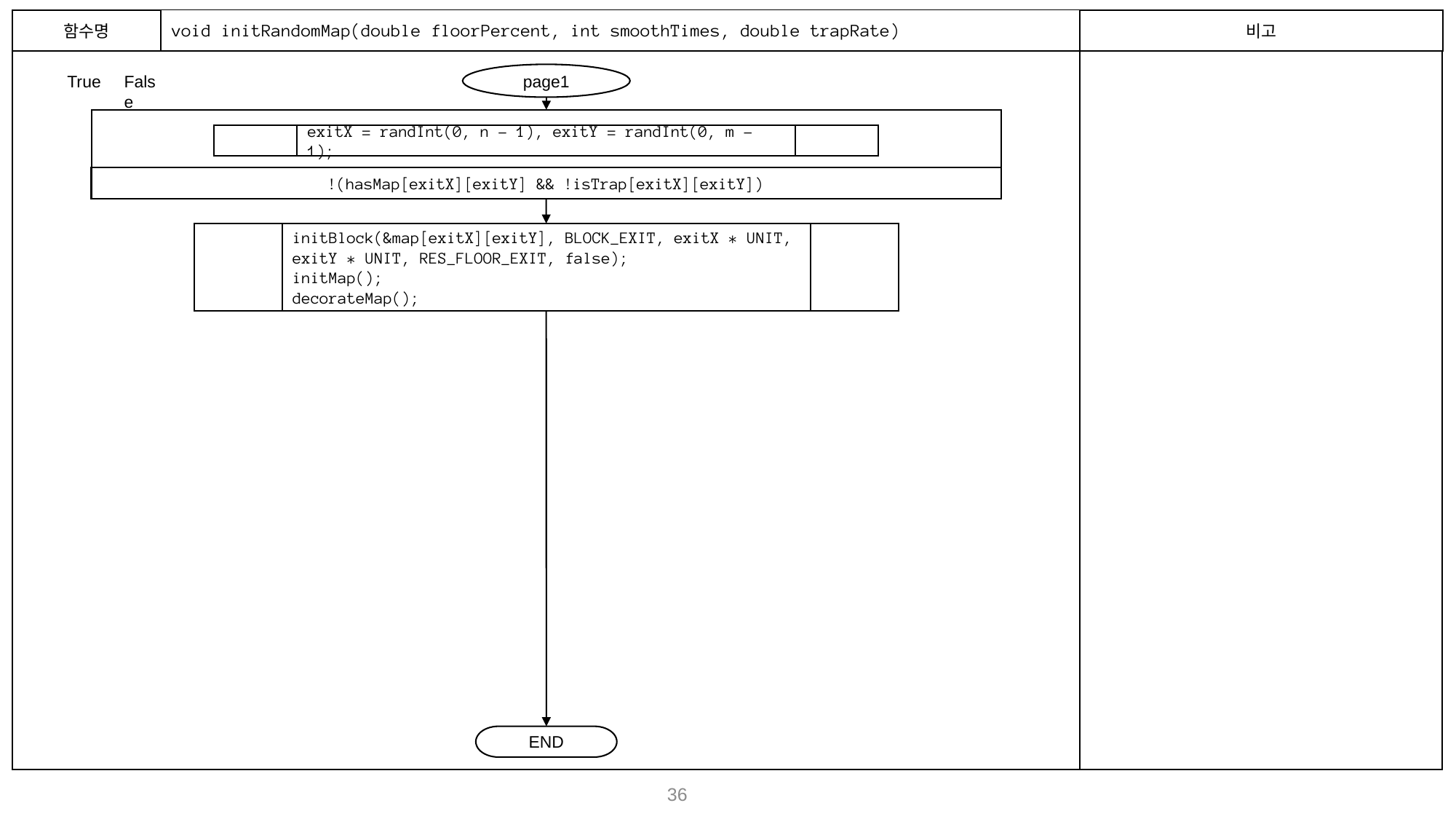

함수명
# void initRandomMap(double floorPercent, int smoothTimes, double trapRate)
비고

page1
True
False

exitX = randInt(0, n - 1), exitY = randInt(0, m - 1);
!(hasMap[exitX][exitY] && !isTrap[exitX][exitY])
initBlock(&map[exitX][exitY], BLOCK_EXIT, exitX * UNIT, exitY * UNIT, RES_FLOOR_EXIT, false);
initMap();
decorateMap();
END
36